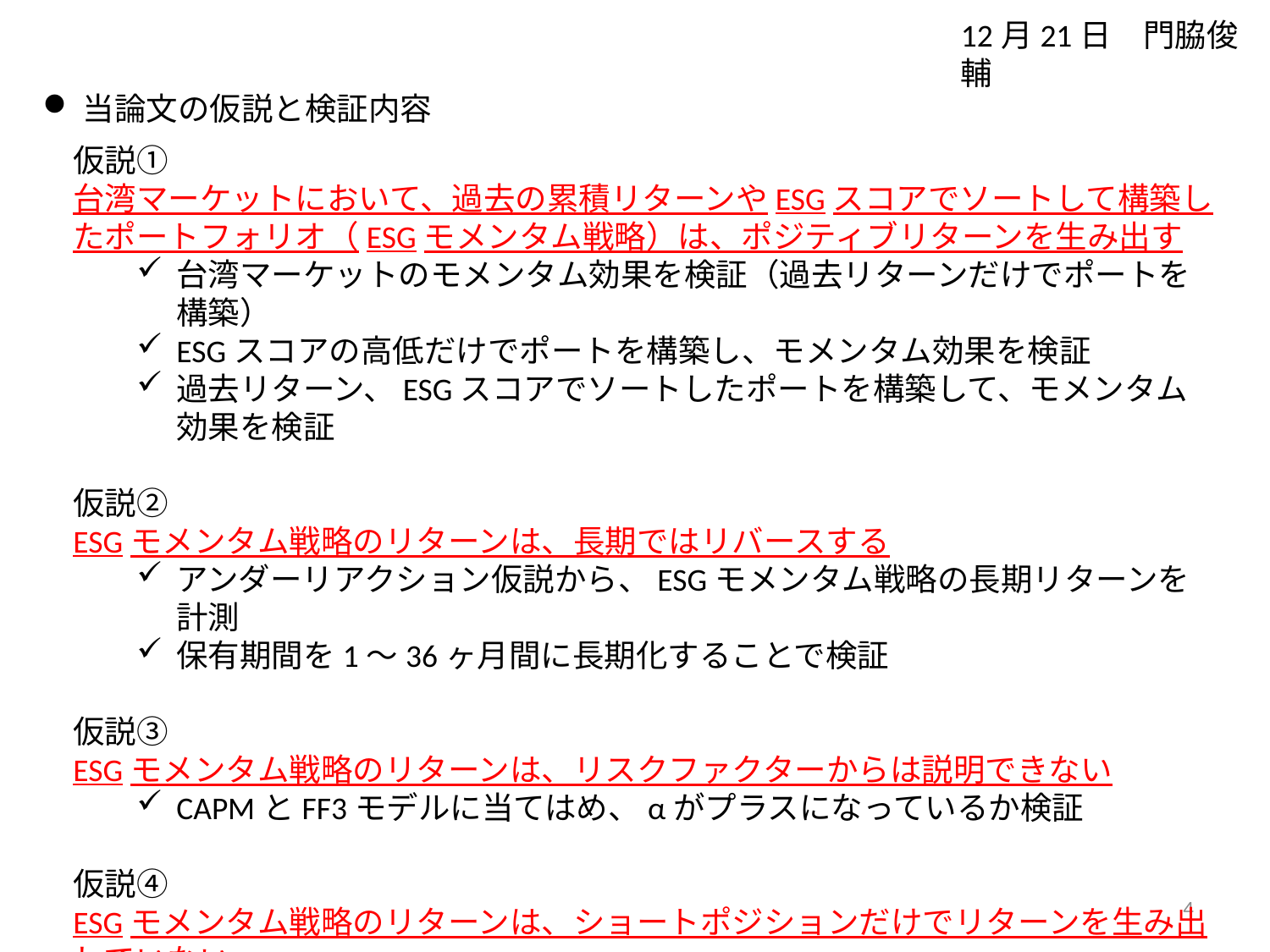

12月21日　門脇俊輔
当論文の仮説と検証内容
仮説①
台湾マーケットにおいて、過去の累積リターンやESGスコアでソートして構築したポートフォリオ（ESGモメンタム戦略）は、ポジティブリターンを生み出す
台湾マーケットのモメンタム効果を検証（過去リターンだけでポートを構築）
ESGスコアの高低だけでポートを構築し、モメンタム効果を検証
過去リターン、ESGスコアでソートしたポートを構築して、モメンタム効果を検証

仮説②
ESGモメンタム戦略のリターンは、長期ではリバースする
アンダーリアクション仮説から、ESGモメンタム戦略の長期リターンを計測
保有期間を1〜36ヶ月間に長期化することで検証

仮説③
ESGモメンタム戦略のリターンは、リスクファクターからは説明できない
CAPMとFF3モデルに当てはめ、αがプラスになっているか検証

仮説④
ESGモメンタム戦略のリターンは、ショートポジションだけでリターンを生み出していない
ショートとロングで分けて検証

4